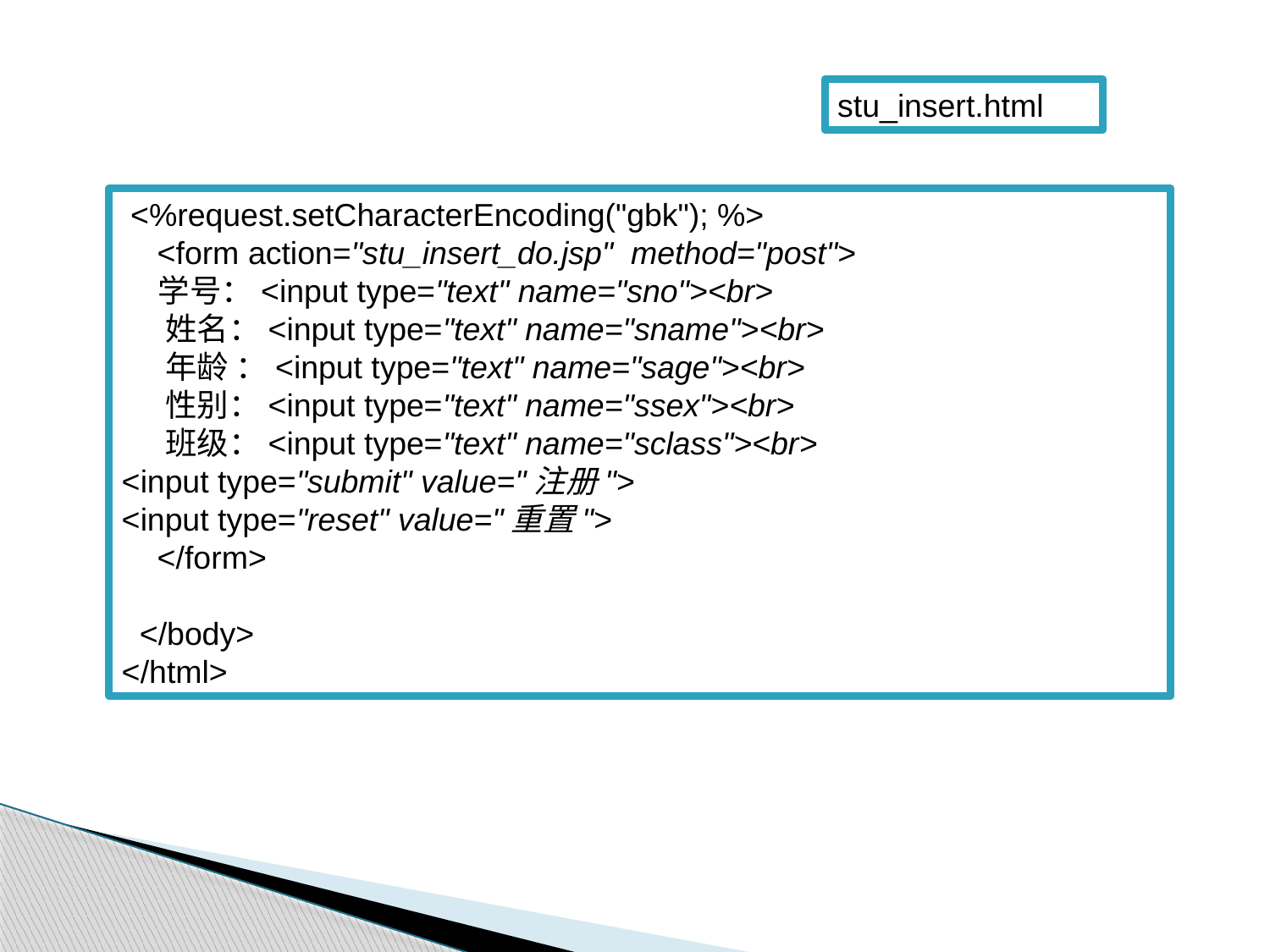

stu_insert.html
 <%request.setCharacterEncoding("gbk"); %>
    <form action="stu_insert_do.jsp"  method="post">
    学号：<input type="text" name="sno"><br>
     姓名：<input type="text" name="sname"><br>
     年龄 ：<input type="text" name="sage"><br>
     性别：<input type="text" name="ssex"><br>
     班级：<input type="text" name="sclass"><br>
<input type="submit" value="注册">
<input type="reset" value="重置">
    </form>

  </body>
</html>